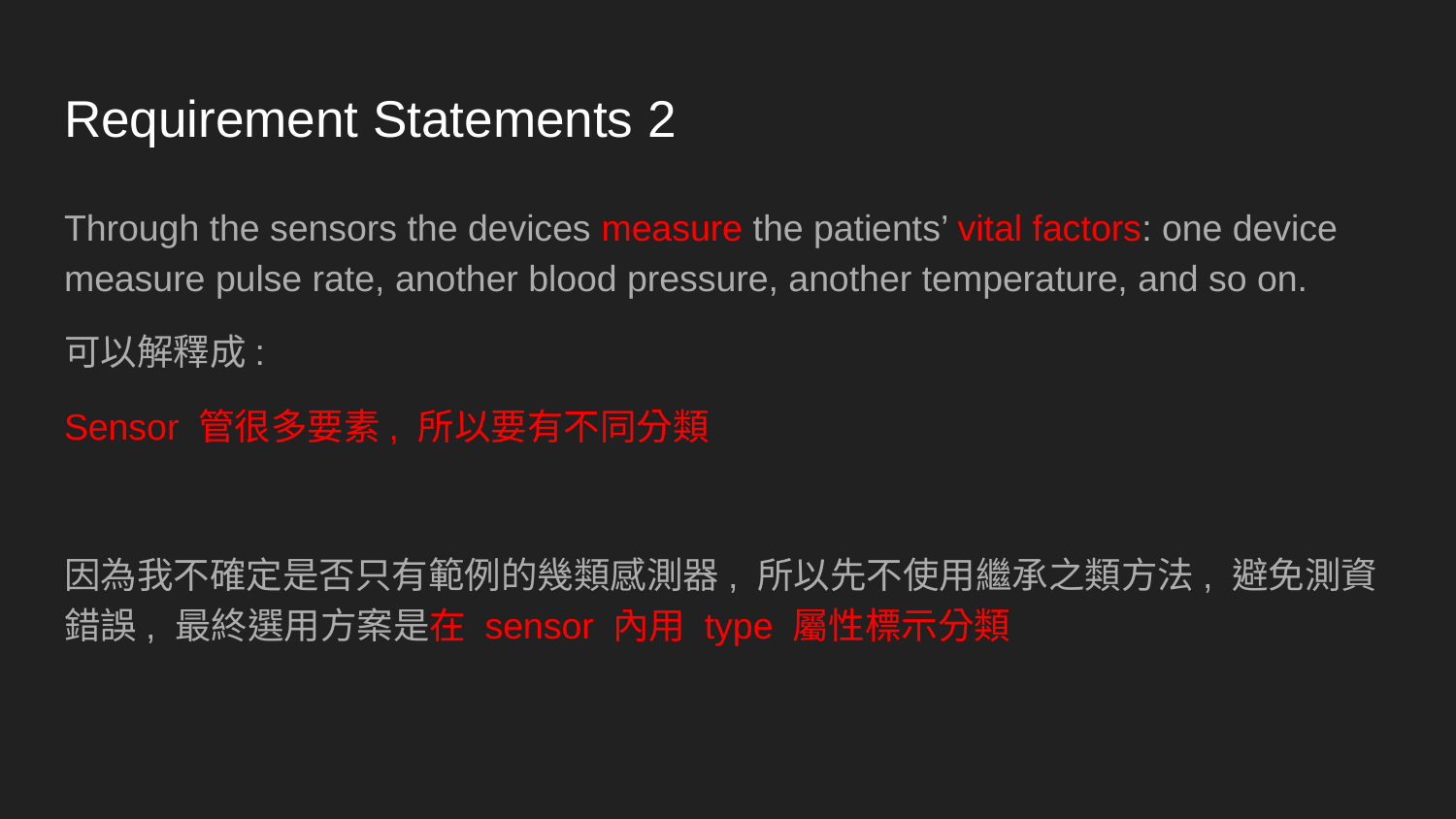

# Requirement Statements 2
Through the sensors the devices measure the patients’ vital factors: one device measure pulse rate, another blood pressure, another temperature, and so on.
可以解釋成:
Sensor 管很多要素, 所以要有不同分類

因為我不確定是否只有範例的幾類感測器, 所以先不使用繼承之類方法, 避免測資錯誤, 最終選用方案是在 sensor 內用 type 屬性標示分類